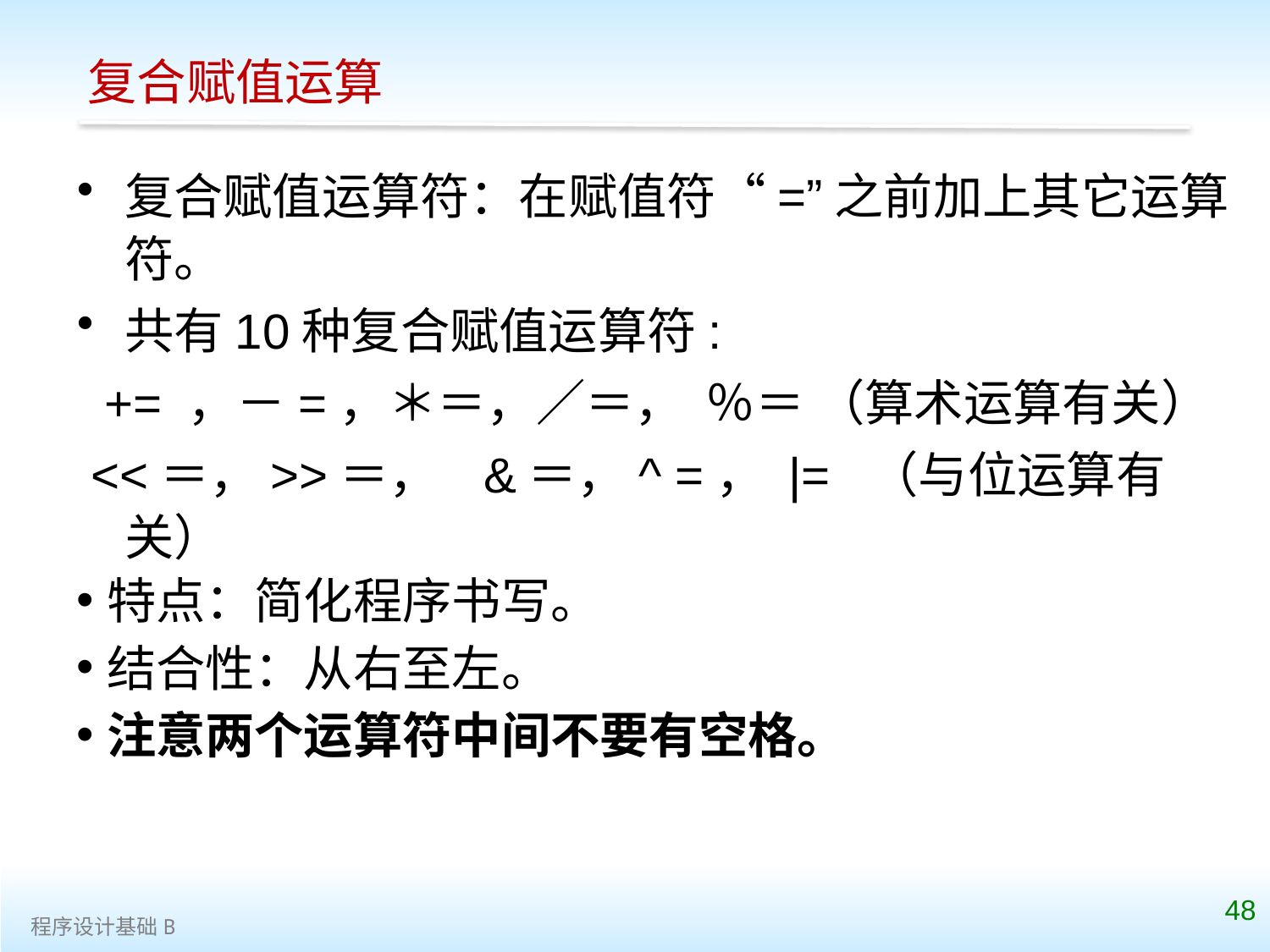

# 复合赋值运算
复合赋值运算符：在赋值符“=”之前加上其它运算符。
共有10种复合赋值运算符:
  += ，－=，＊＝，／＝，  ％＝ （算术运算有关）
 <<＝，>>＝，   &＝，^ =， |=  （与位运算有关）

特点：简化程序书写。
结合性：从右至左。
注意两个运算符中间不要有空格。
48